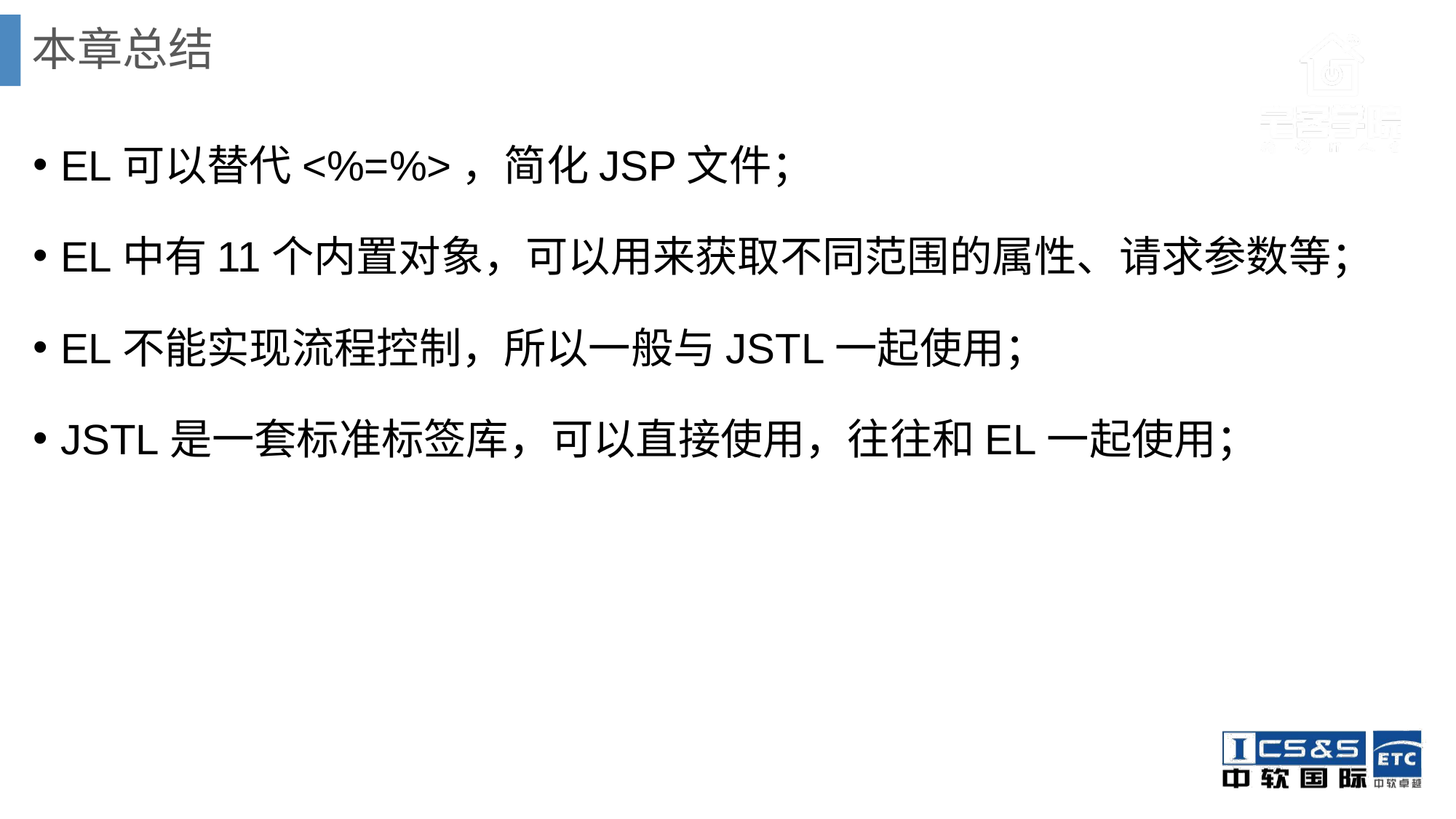

# 本章总结
EL可以替代<%=%>，简化JSP文件；
EL中有11个内置对象，可以用来获取不同范围的属性、请求参数等；
EL不能实现流程控制，所以一般与JSTL一起使用；
JSTL是一套标准标签库，可以直接使用，往往和EL一起使用；